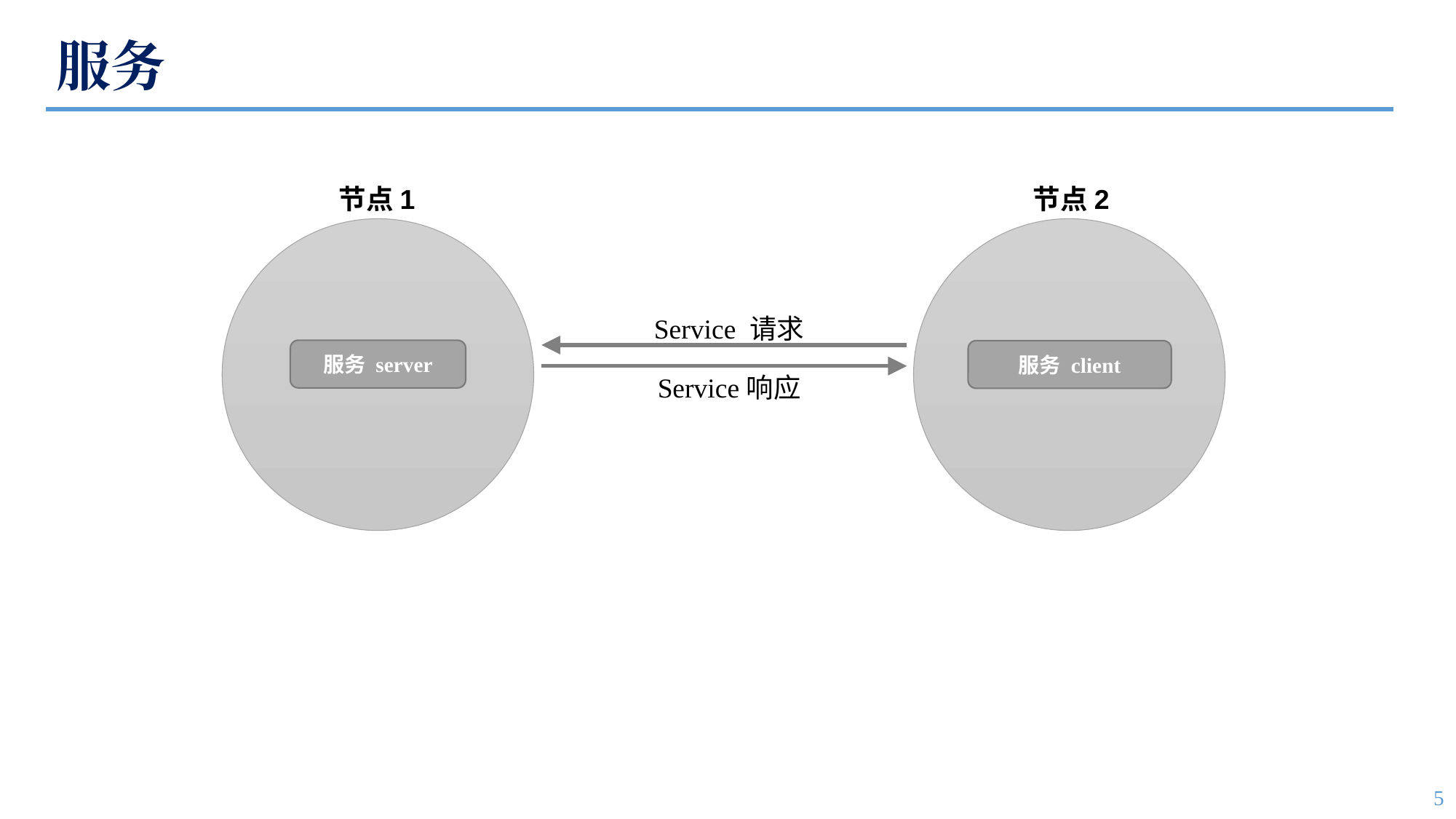

# 服务
节点1
节点2

Service 请求
服务 server
服务 client
Service响应
5